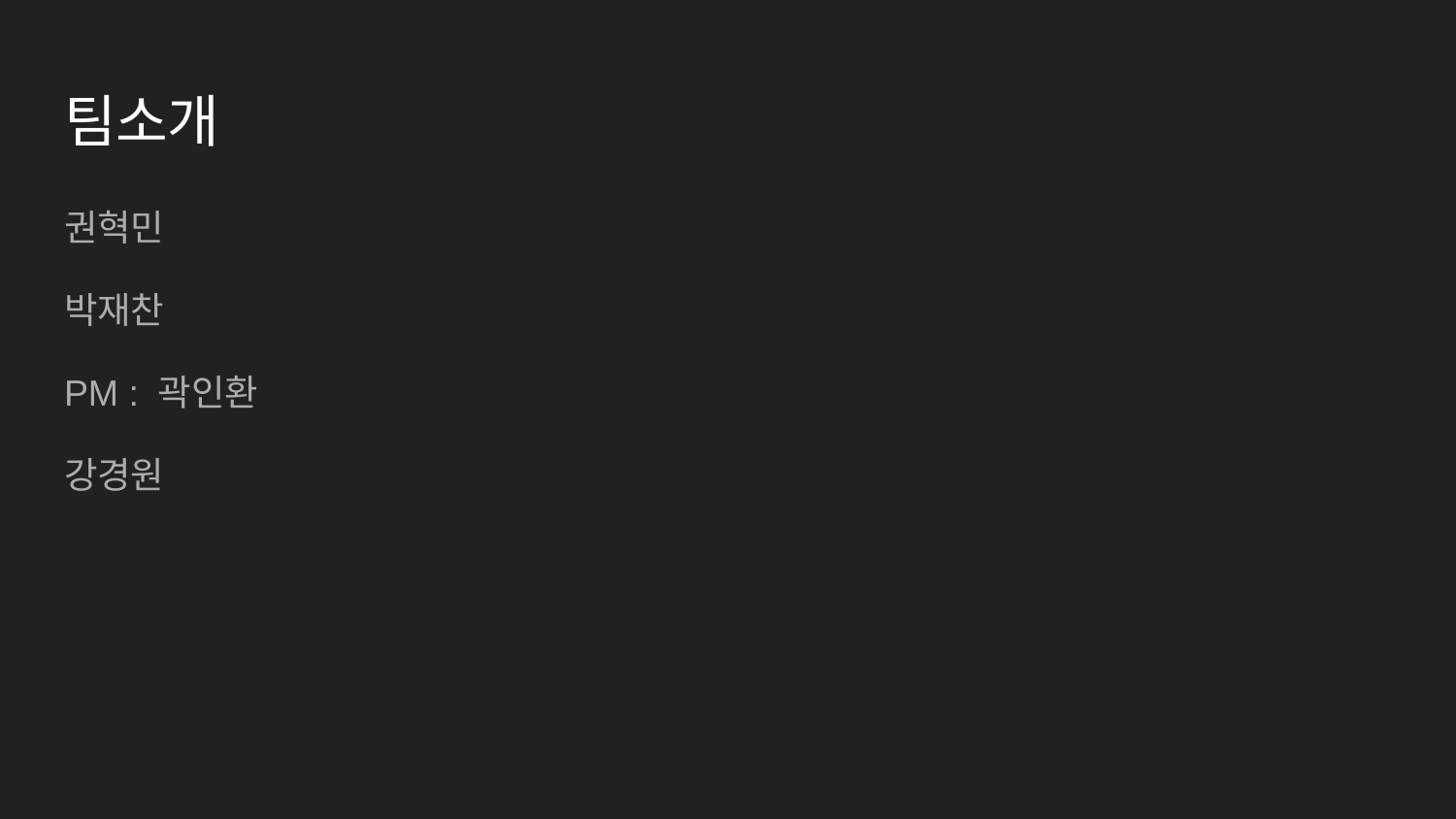

# 팀소개
권혁민
박재찬
PM : 곽인환
강경원